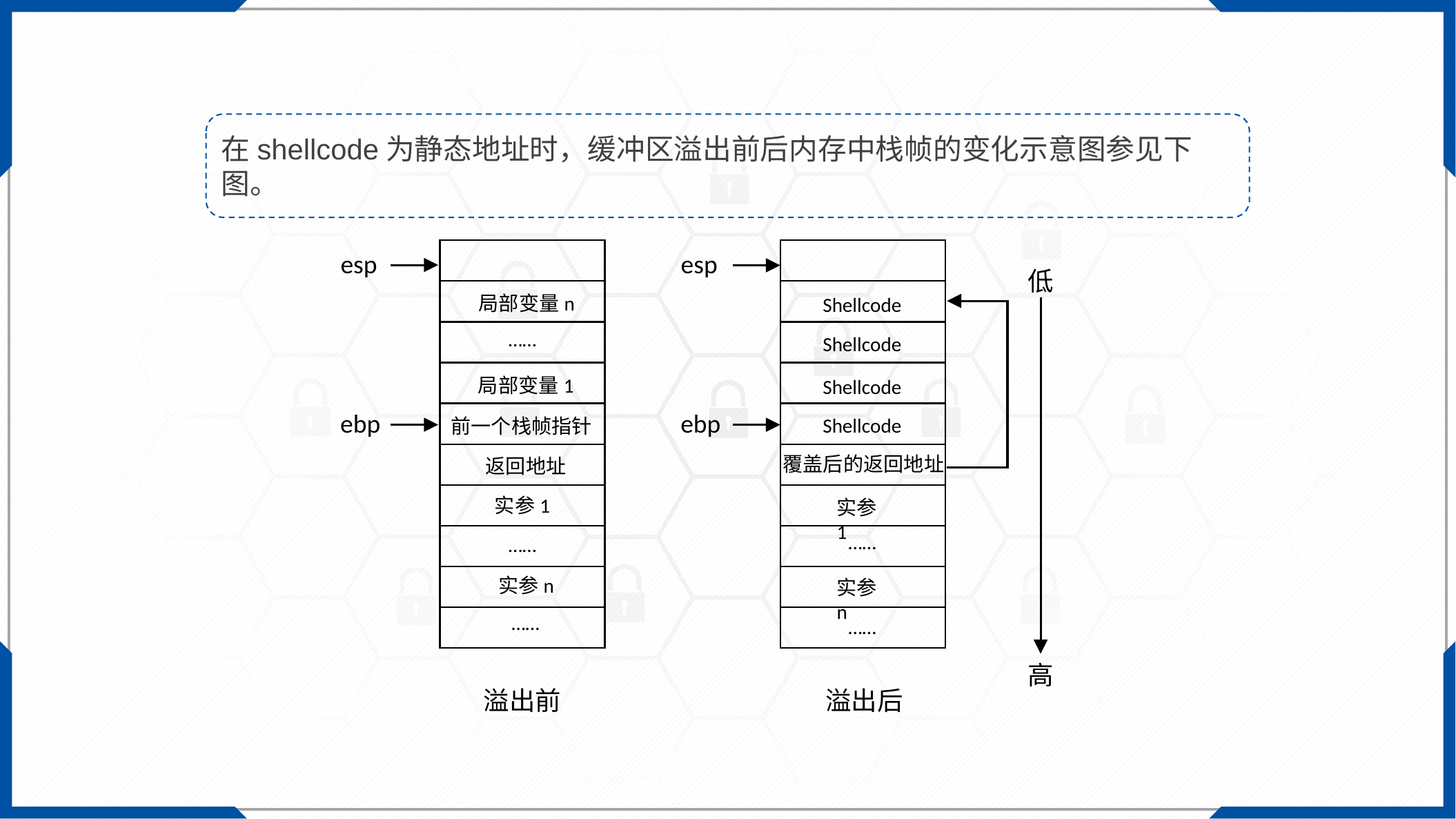

在shellcode为静态地址时，缓冲区溢出前后内存中栈帧的变化示意图参见下图。

esp
esp
低
局部变量n
Shellcode

……
Shellcode
局部变量1
Shellcode
ebp
ebp
Shellcode
前一个栈帧指针
覆盖后的返回地址
返回地址
实参1
实参1
……
……
实参n
实参n
……
……
高
溢出前
溢出后